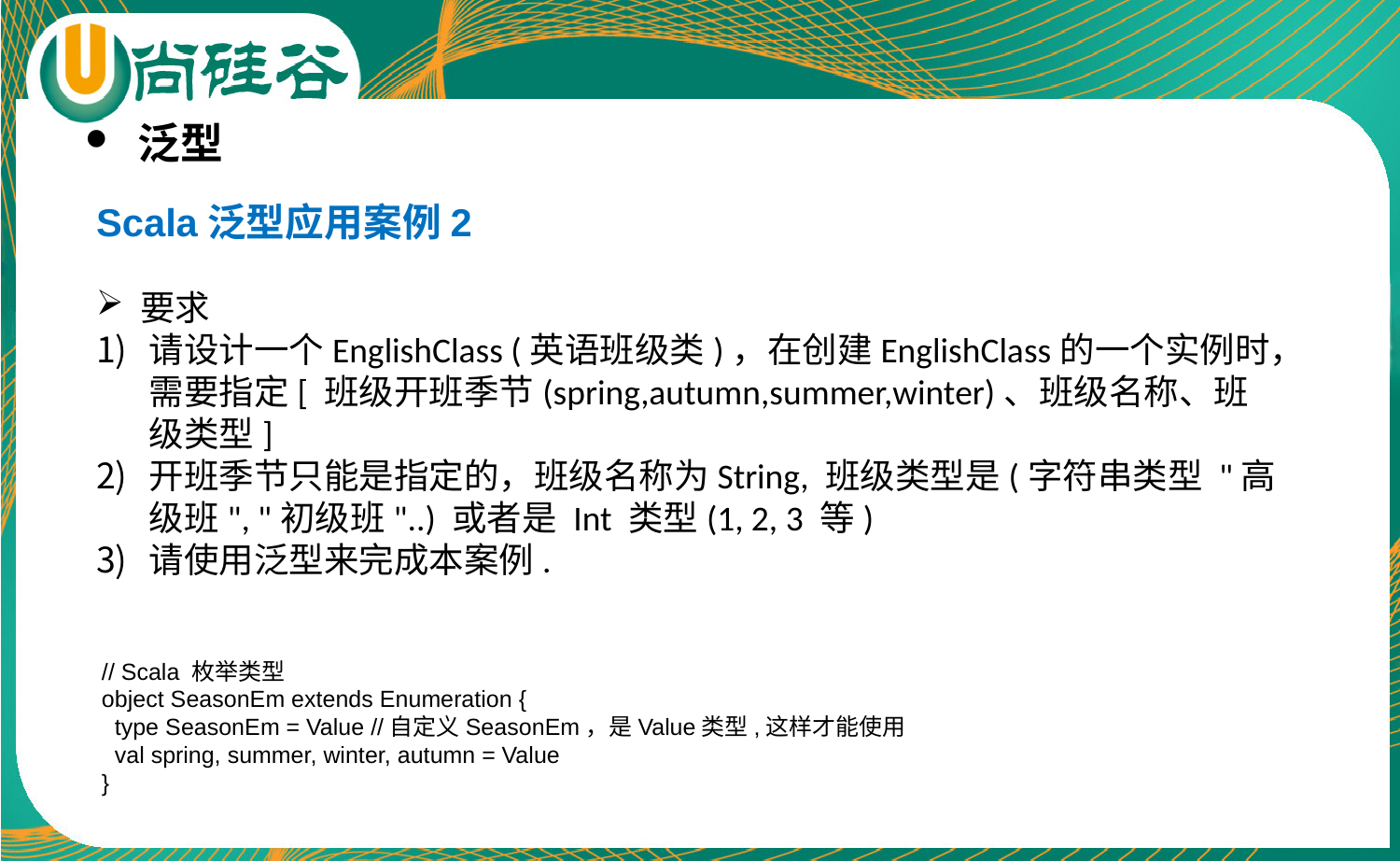

泛型

Scala泛型应用案例2

要求
请设计一个EnglishClass (英语班级类)，在创建EnglishClass的一个实例时，需要指定[ 班级开班季节(spring,autumn,summer,winter)、班级名称、班级类型]
开班季节只能是指定的，班级名称为String, 班级类型是(字符串类型 "高级班", "初级班"..) 或者是 Int 类型(1, 2, 3 等)
请使用泛型来完成本案例.

// Scala 枚举类型
object SeasonEm extends Enumeration {
  type SeasonEm = Value //自定义SeasonEm，是Value类型,这样才能使用
  val spring, summer, winter, autumn = Value
}